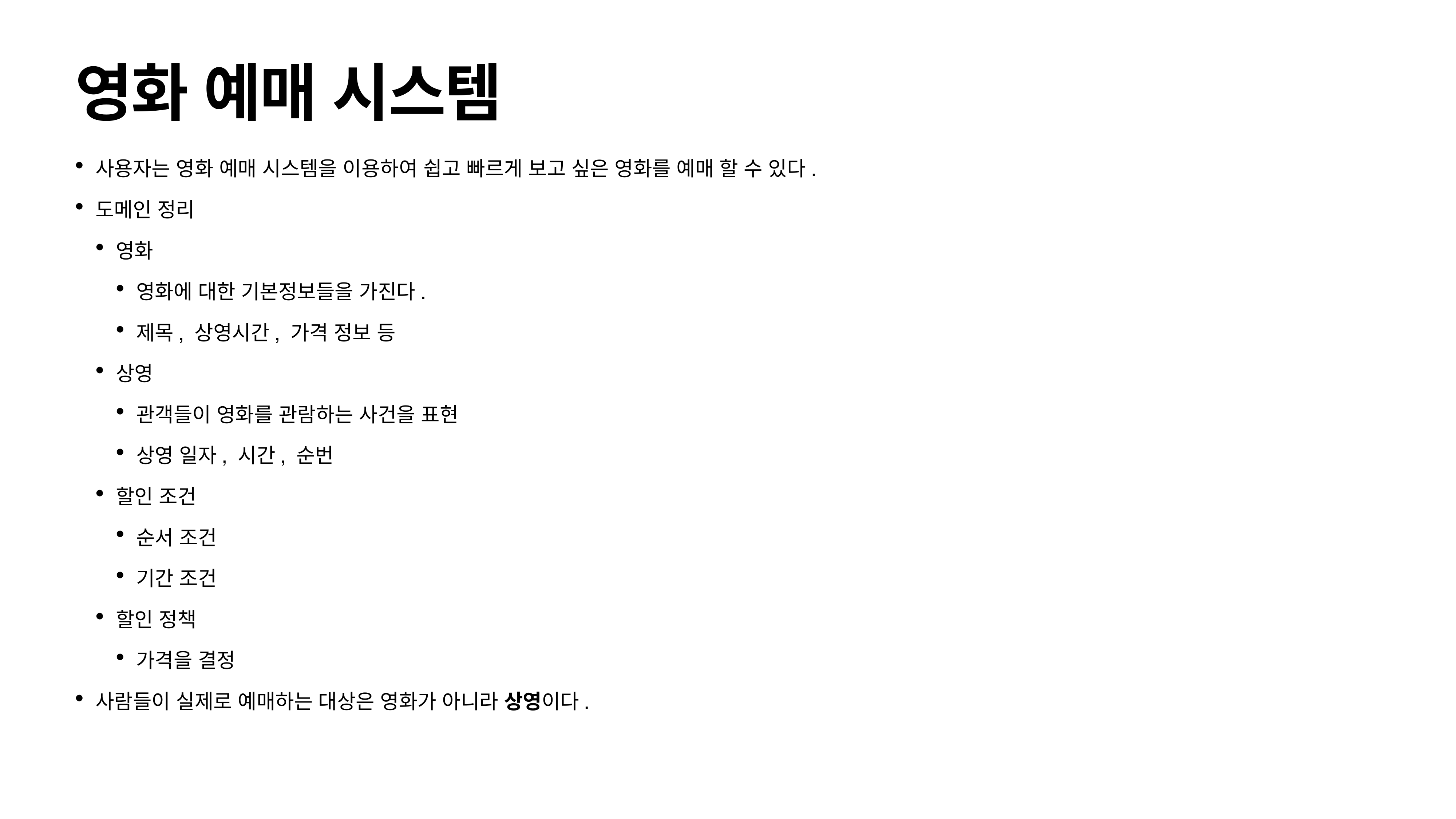

# 영화 예매 시스템
사용자는 영화 예매 시스템을 이용하여 쉽고 빠르게 보고 싶은 영화를 예매 할 수 있다.
도메인 정리
영화
영화에 대한 기본정보들을 가진다.
제목, 상영시간, 가격 정보 등
상영
관객들이 영화를 관람하는 사건을 표현
상영 일자, 시간, 순번
할인 조건
순서 조건
기간 조건
할인 정책
가격을 결정
사람들이 실제로 예매하는 대상은 영화가 아니라 상영이다.